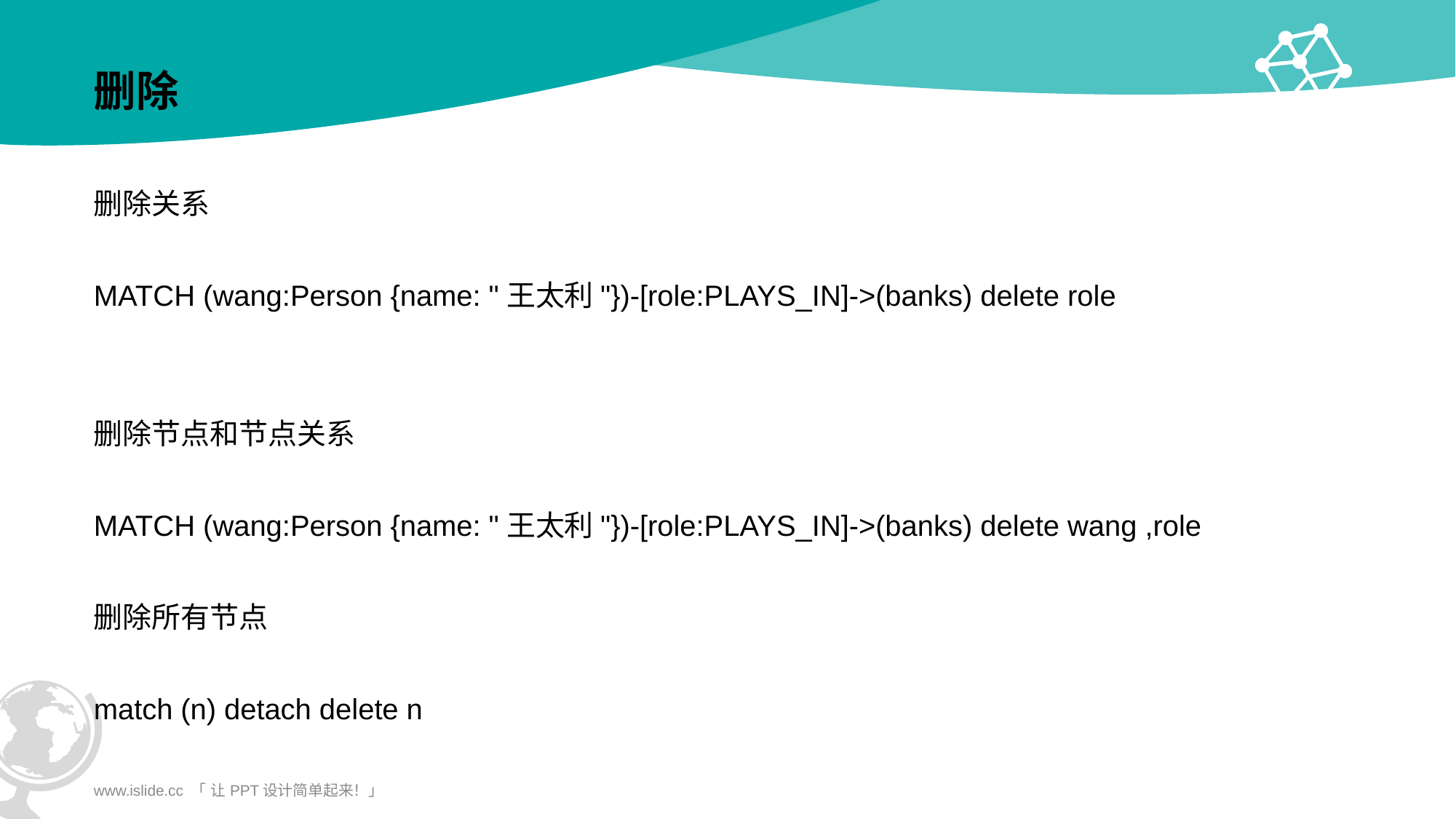

# 删除

删除关系

MATCH (wang:Person {name: "王太利"})-[role:PLAYS_IN]->(banks) delete role

删除节点和节点关系

MATCH (wang:Person {name: "王太利"})-[role:PLAYS_IN]->(banks) delete wang ,role

删除所有节点

match (n) detach delete n

www.islide.cc 「 让PPT设计简单起来！」
28